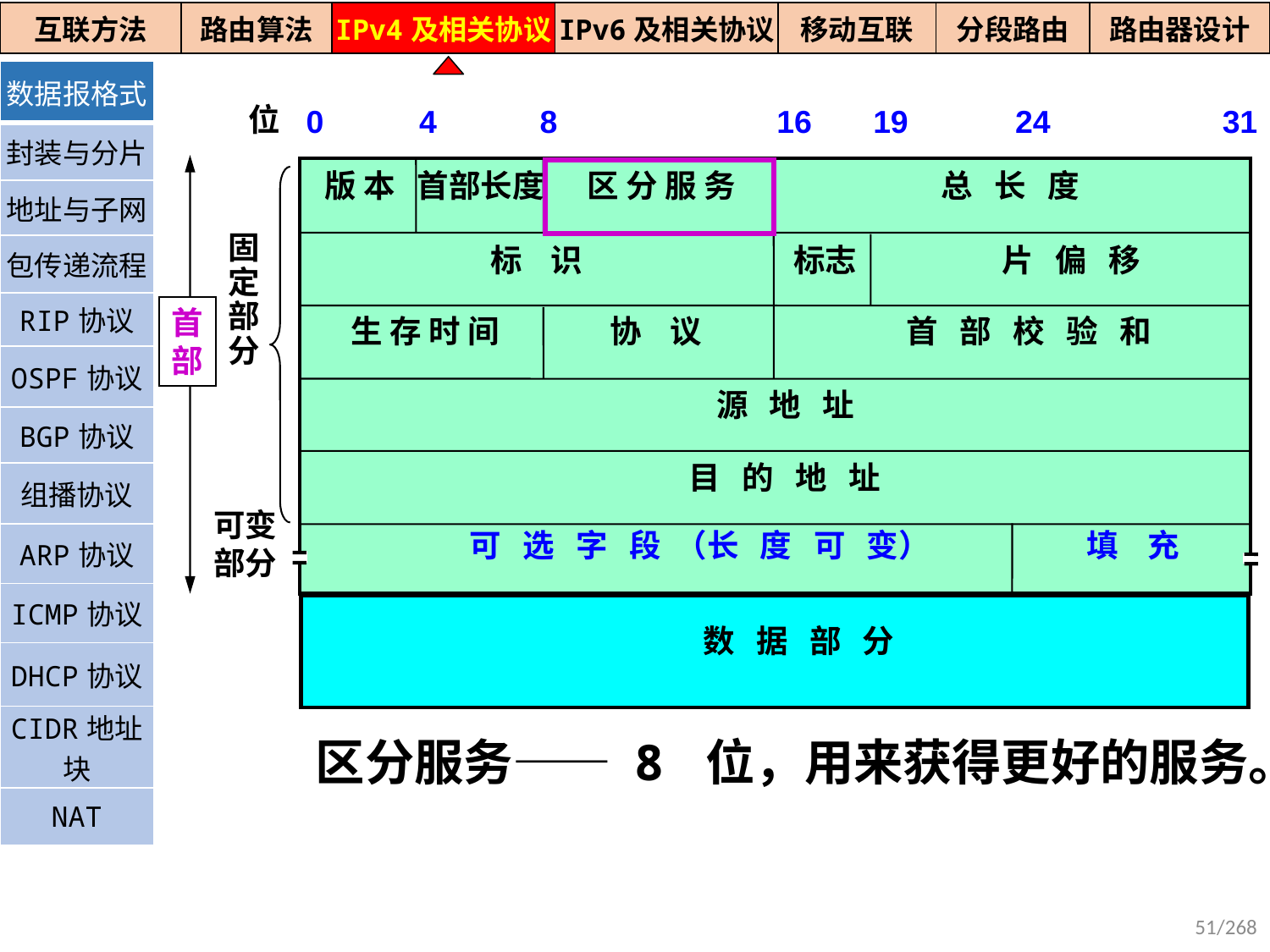

| 互联方法 | 路由算法 | IPv4及相关协议 | IPv6及相关协议 | 移动互联 | 分段路由 | 路由器设计 |
| --- | --- | --- | --- | --- | --- | --- |

| 数据报格式 |
| --- |
| 封装与分片 |
| 地址与子网 |
| 包传递流程 |
| RIP协议 |
| OSPF协议 |
| BGP协议 |
| 组播协议 |
| ARP协议 |
| ICMP协议 |
| DHCP协议 |
| CIDR地址块 |
| NAT |
位
0
4
8
16
19
24
31

首
部

版 本
首部长度
区 分 服 务
总   长   度

固
定
部
分

标    识
标志
片   偏   移
生 存 时 间
协    议
首   部   校   验   和

源   地   址

目   的   地   址
可变
部分
可   选   字   段  （长   度   可   变）
填    充

数   据   部   分

区分服务—— 8 位，用来获得更好的服务。
51/268